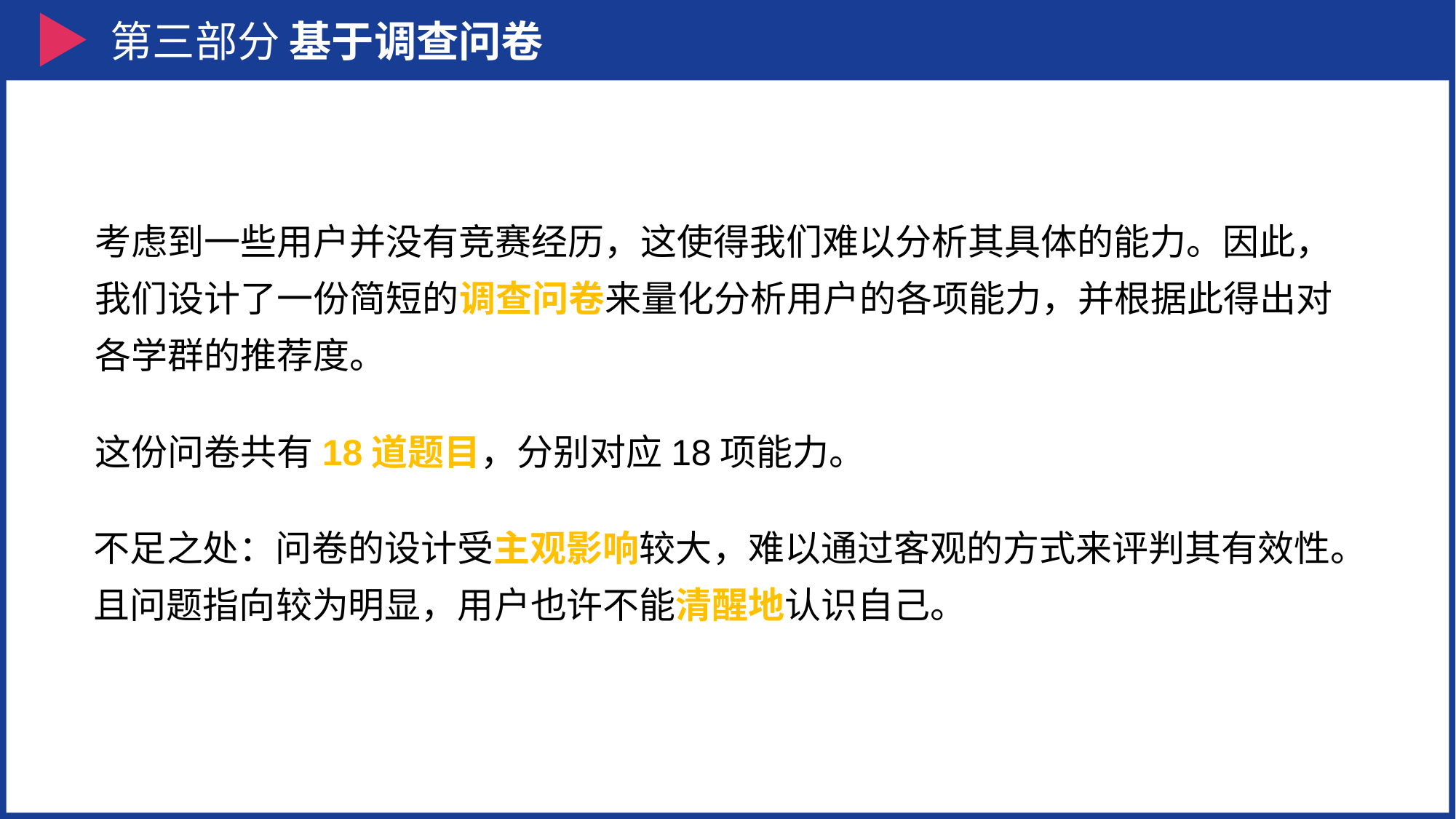

第三部分 基于调查问卷
考虑到一些用户并没有竞赛经历，这使得我们难以分析其具体的能力。因此，我们设计了一份简短的调查问卷来量化分析用户的各项能力，并根据此得出对各学群的推荐度。
这份问卷共有18道题目，分别对应18项能力。
不足之处：问卷的设计受主观影响较大，难以通过客观的方式来评判其有效性。且问题指向较为明显，用户也许不能清醒地认识自己。